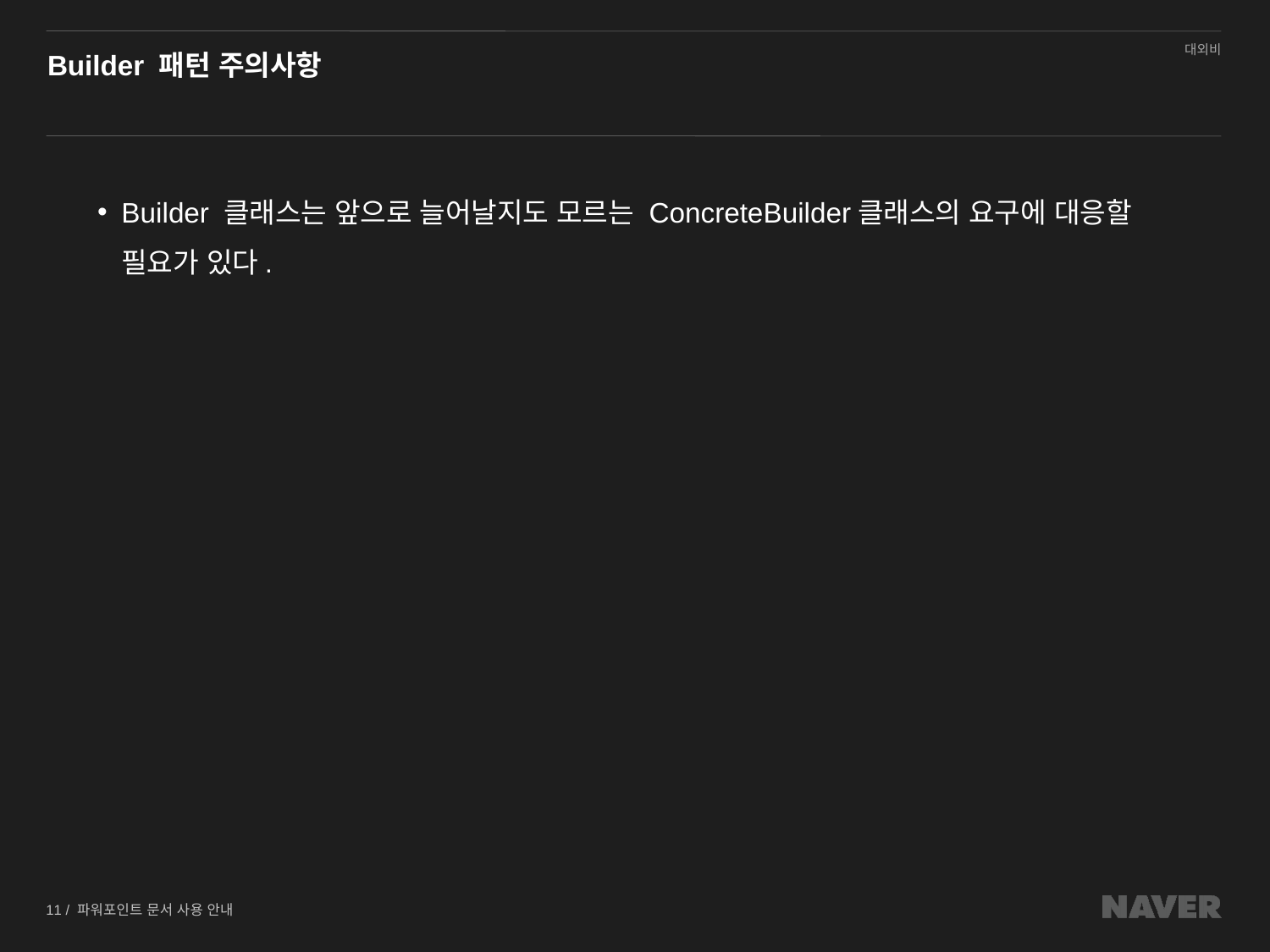

# Builder 패턴 주의사항
Builder 클래스는 앞으로 늘어날지도 모르는 ConcreteBuilder클래스의 요구에 대응할 필요가 있다.